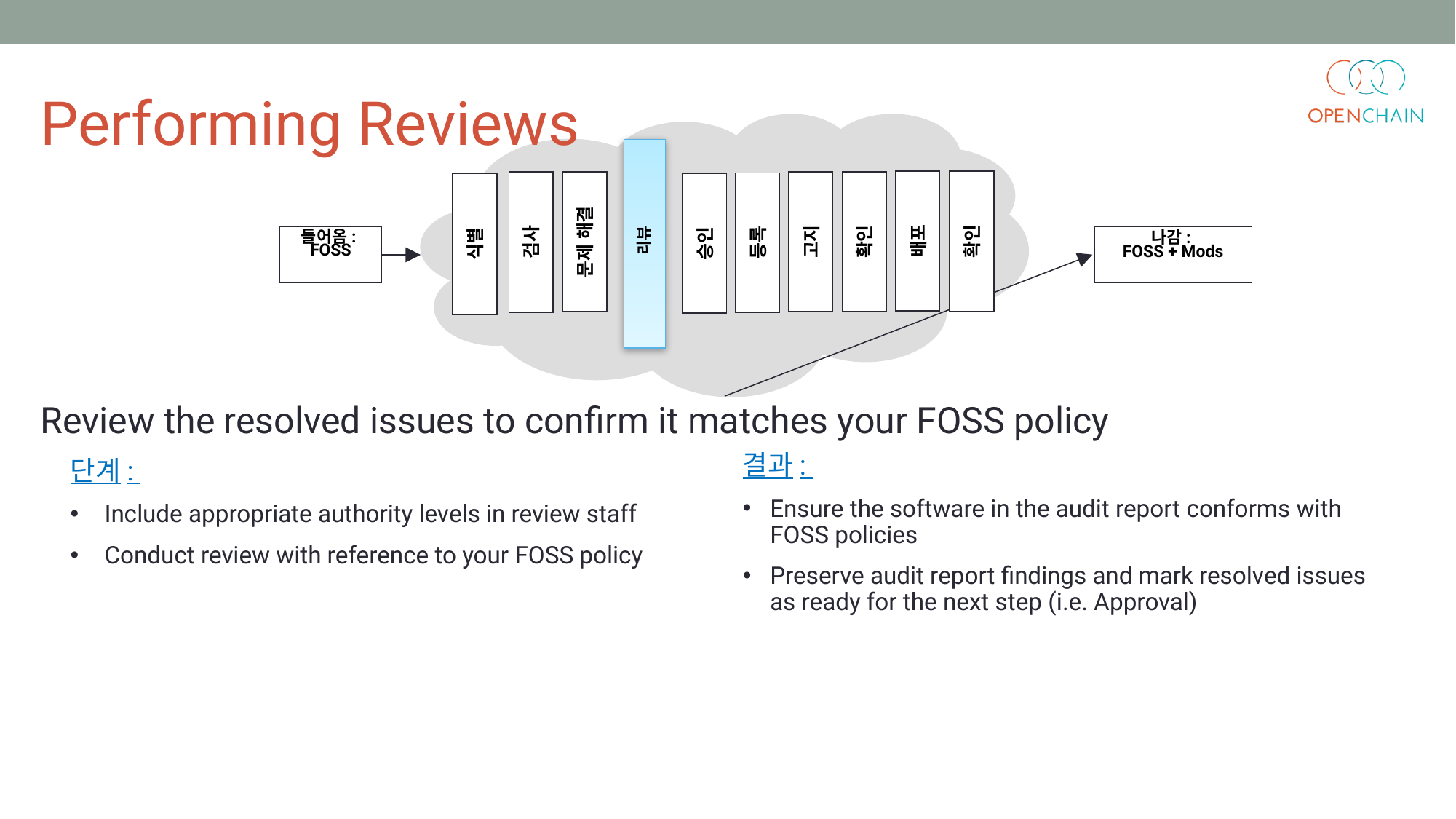

Performing Reviews

배포
확인
문제 해결
고지
확인
리뷰
검사
등록
승인
식별
나감:
FOSS + Mods
들어옴:
FOSS
Review the resolved issues to confirm it matches your FOSS policy
결과:
Ensure the software in the audit report conforms with FOSS policies
Preserve audit report findings and mark resolved issues as ready for the next step (i.e. Approval)

단계:
Include appropriate authority levels in review staff
Conduct review with reference to your FOSS policy